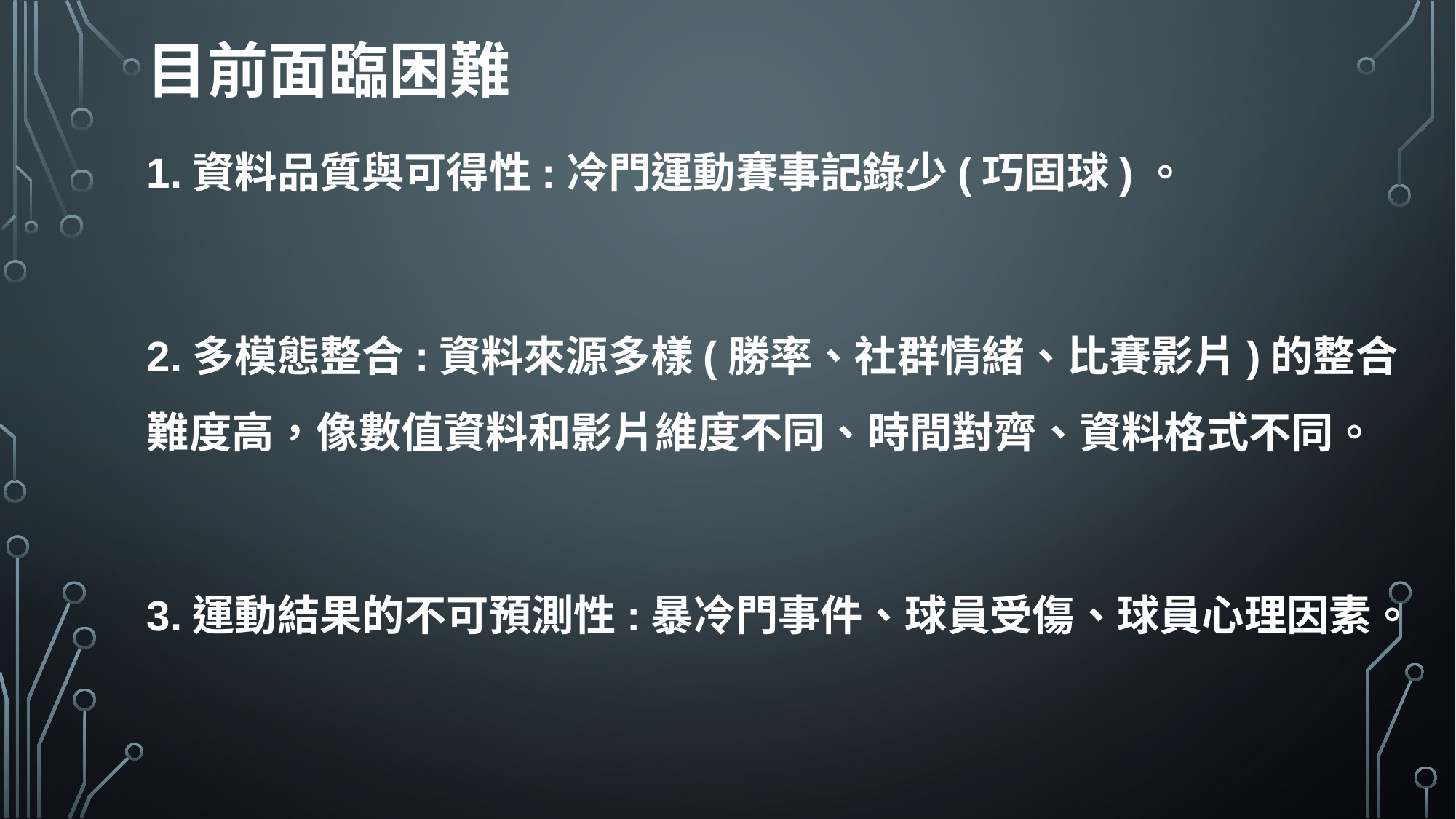

目前面臨困難
1.資料品質與可得性:冷門運動賽事記錄少(巧固球)。

2.多模態整合:資料來源多樣(勝率、社群情緒、比賽影片)的整合難度高，像數值資料和影片維度不同、時間對齊、資料格式不同。

3.運動結果的不可預測性:暴冷門事件、球員受傷、球員心理因素。